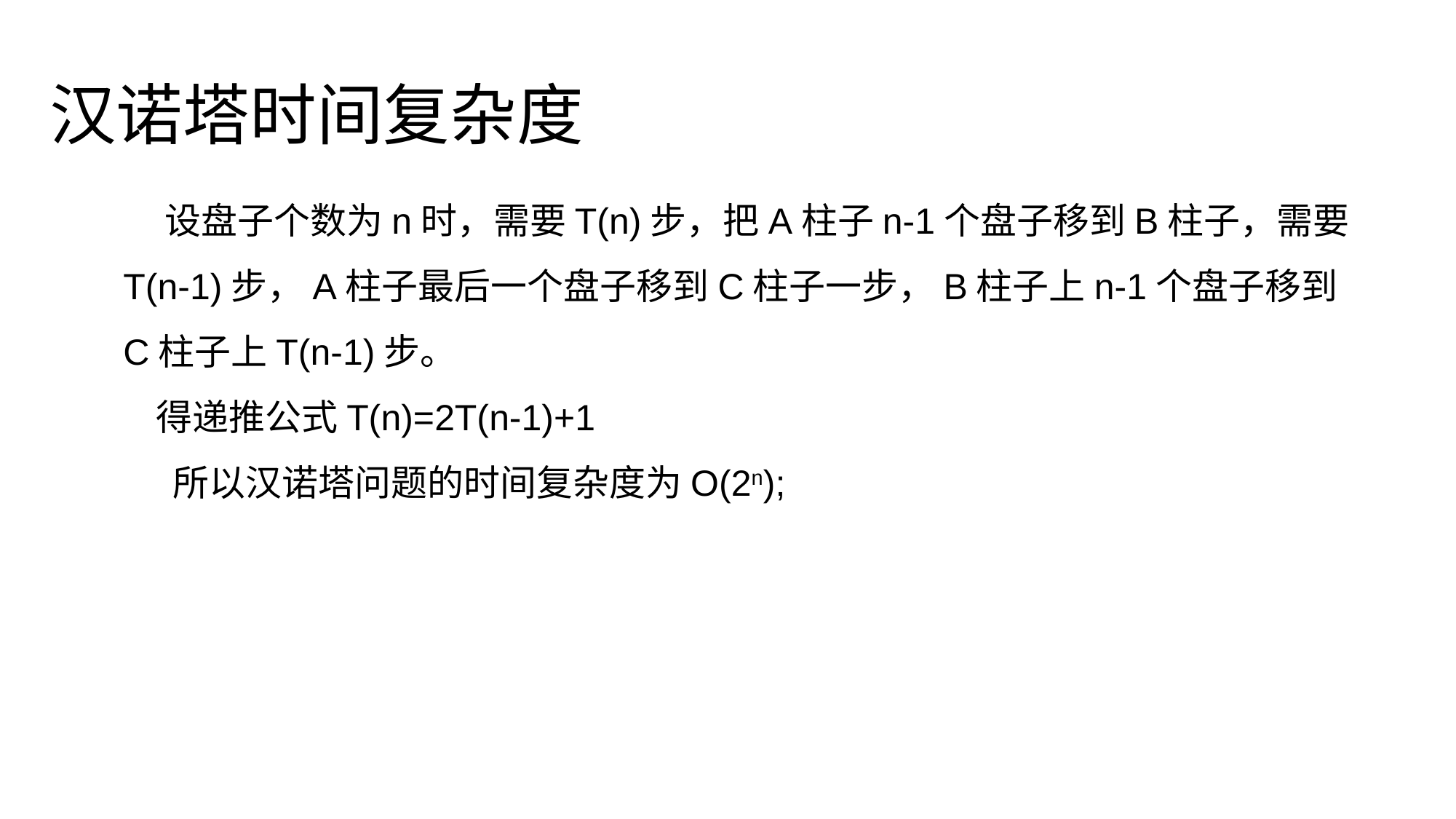

# 汉诺塔时间复杂度
    设盘子个数为n时，需要T(n)步，把A柱子n-1个盘子移到B柱子，需要T(n-1)步，A柱子最后一个盘子移到C柱子一步，B柱子上n-1个盘子移到C柱子上T(n-1)步。 
    得递推公式T(n)=2T(n-1)+1 
    所以汉诺塔问题的时间复杂度为O(2n);

16